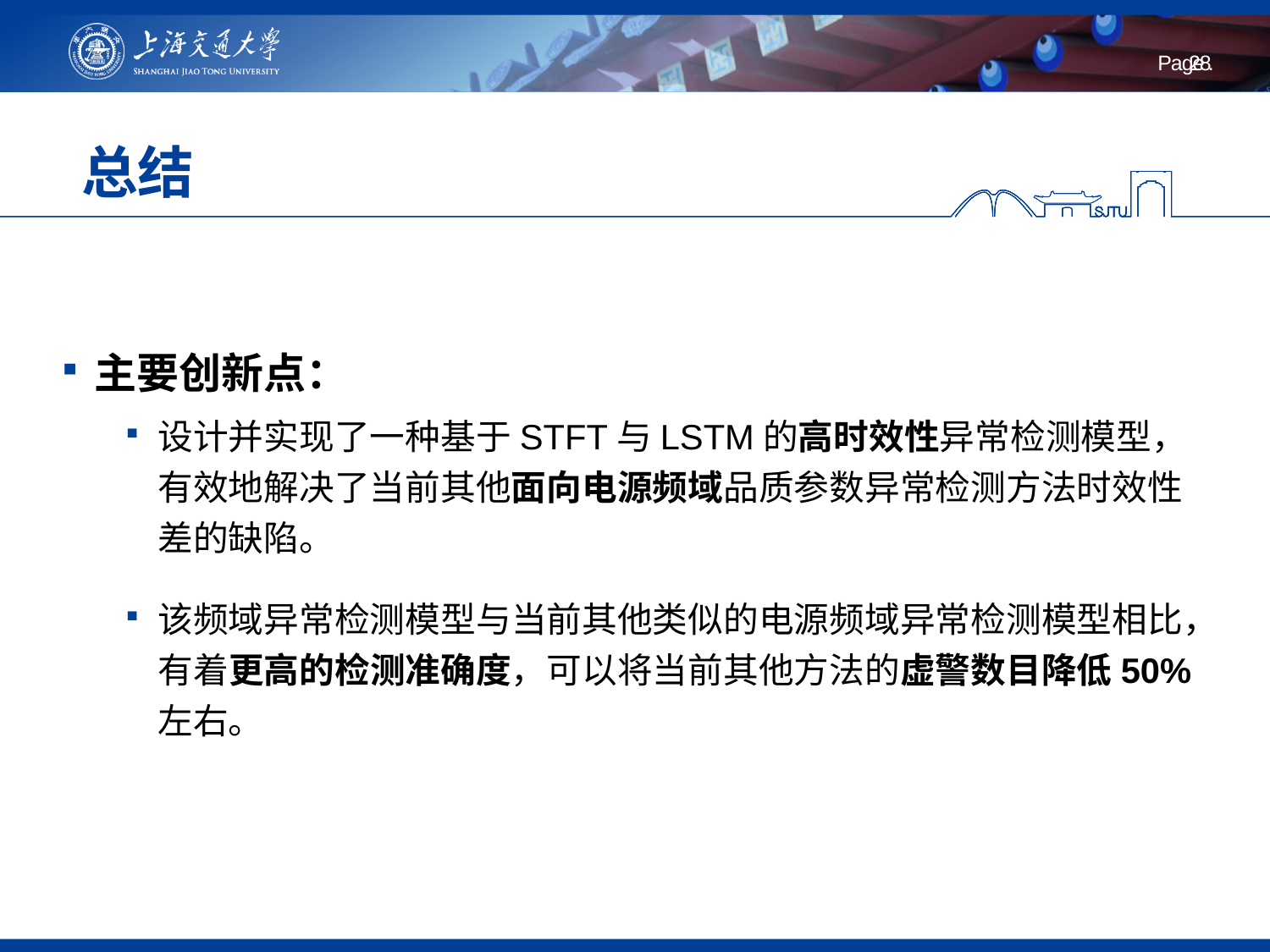

# 总结
主要创新点：
设计并实现了一种基于STFT与LSTM的高时效性异常检测模型，有效地解决了当前其他面向电源频域品质参数异常检测方法时效性差的缺陷。
该频域异常检测模型与当前其他类似的电源频域异常检测模型相比，有着更高的检测准确度，可以将当前其他方法的虚警数目降低50%左右。